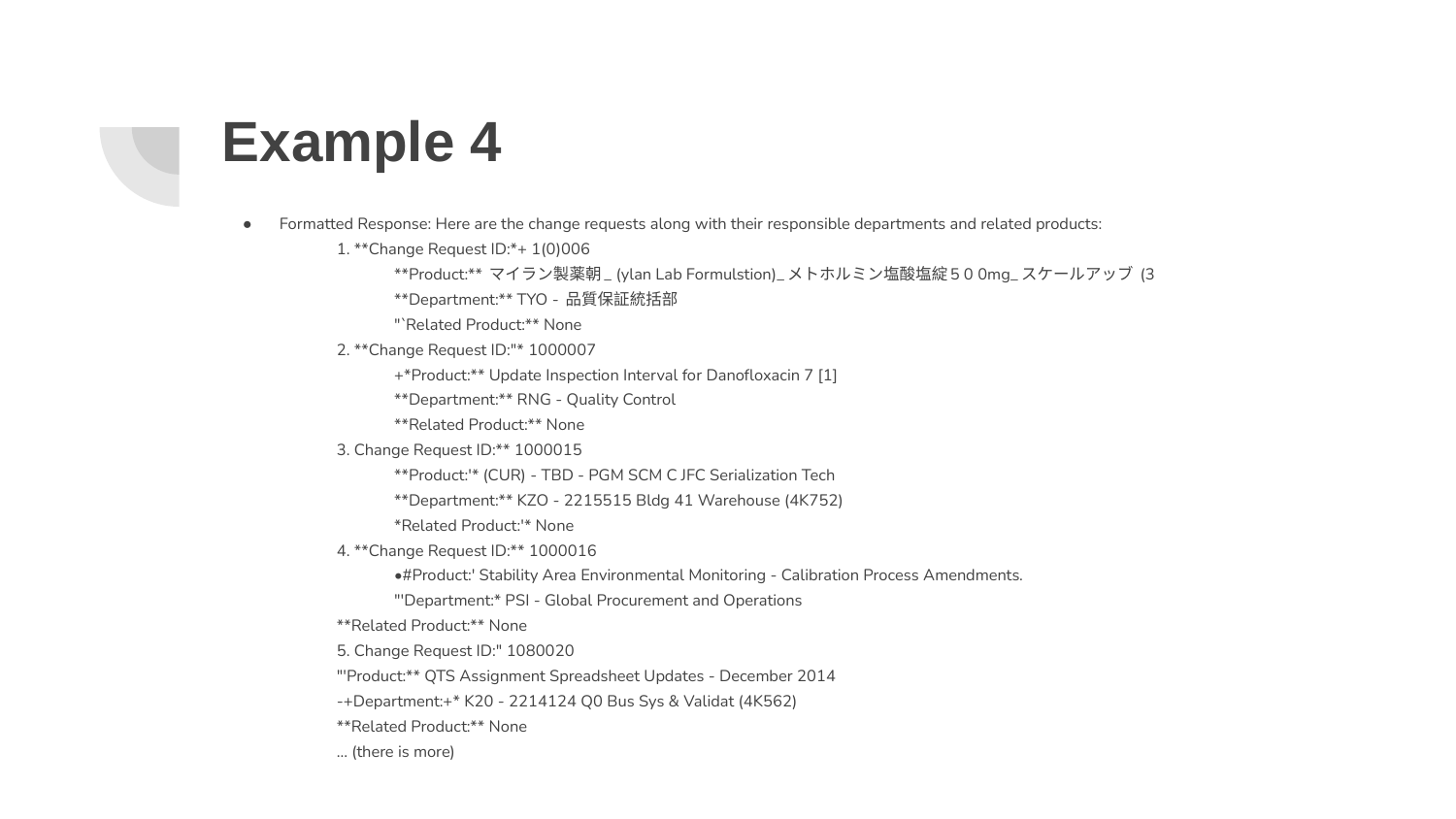

# Example 4
Formatted Response: Here are the change requests along with their responsible departments and related products:
1. **Change Request ID:*+ 1(0)006
**Product:** マイラン製薬朝_ (ylan Lab Formulstion)_メトホルミン塩酸塩綻5 0 0mg_スケールアッブ (3
**Department:** TYO - 品質保証統括部
"`Related Product:** None
2. **Change Request ID:"* 1000007
+*Product:** Update Inspection Interval for Danofloxacin 7 [1]
**Department:** RNG - Quality Control
**Related Product:** None
3. Change Request ID:** 1000015
**Product:'* (CUR) - TBD - PGM SCM C JFC Serialization Tech
**Department:** KZO - 2215515 Bldg 41 Warehouse (4K752)
*Related Product:'* None
4. **Change Request ID:** 1000016
•#Product:' Stability Area Environmental Monitoring - Calibration Process Amendments.
"'Department:* PSI - Global Procurement and Operations
**Related Product:** None
5. Change Request ID:" 1080020
"'Product:** QTS Assignment Spreadsheet Updates - December 2014
-+Department:+* K20 - 2214124 Q0 Bus Sys & Validat (4K562)
**Related Product:** None
… (there is more)